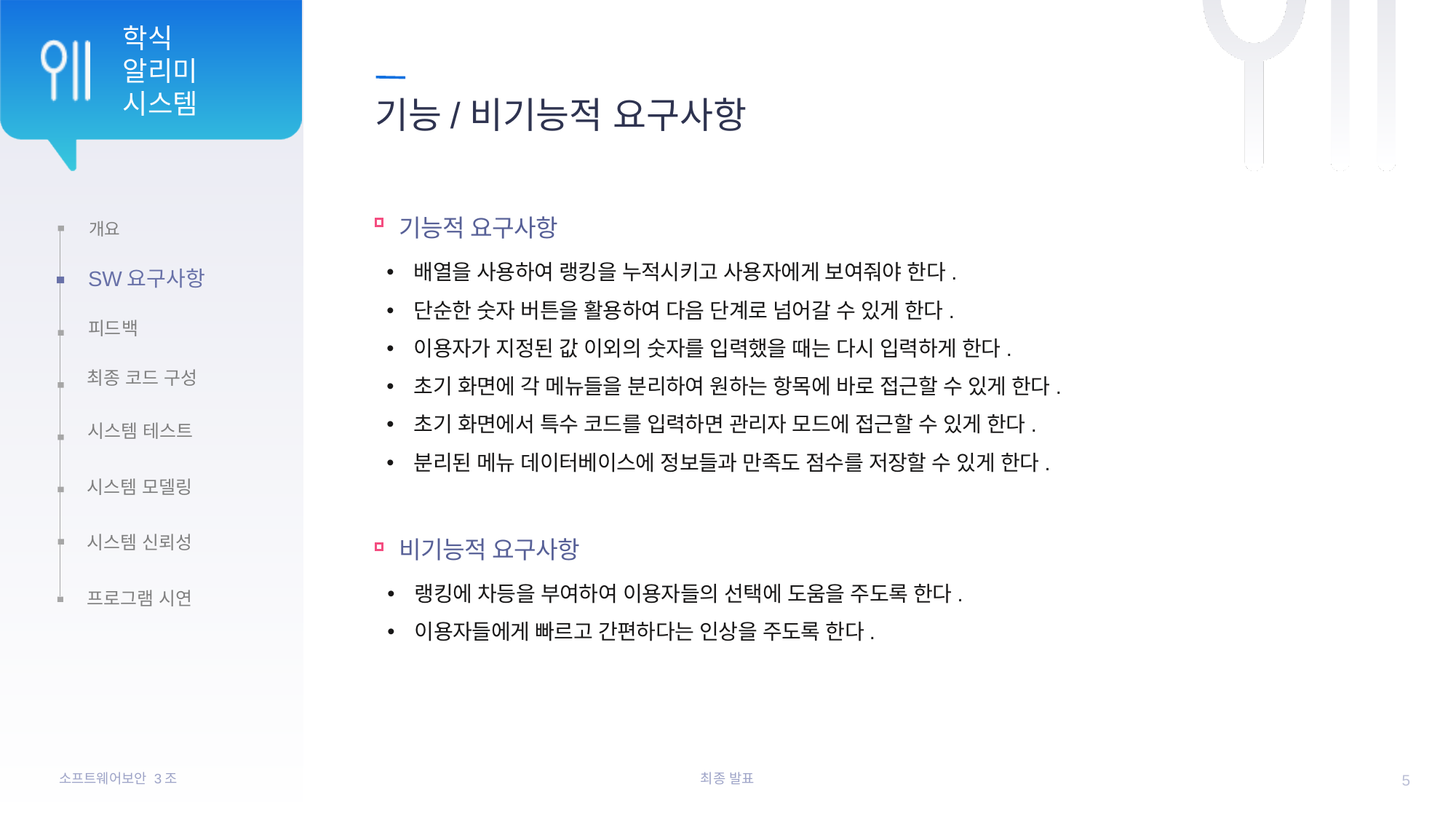

# 기능/비기능적 요구사항
기능적 요구사항

배열을 사용하여 랭킹을 누적시키고 사용자에게 보여줘야 한다.
단순한 숫자 버튼을 활용하여 다음 단계로 넘어갈 수 있게 한다.
이용자가 지정된 값 이외의 숫자를 입력했을 때는 다시 입력하게 한다.
초기 화면에 각 메뉴들을 분리하여 원하는 항목에 바로 접근할 수 있게 한다.
초기 화면에서 특수 코드를 입력하면 관리자 모드에 접근할 수 있게 한다.
분리된 메뉴 데이터베이스에 정보들과 만족도 점수를 저장할 수 있게 한다.
비기능적 요구사항

랭킹에 차등을 부여하여 이용자들의 선택에 도움을 주도록 한다.
이용자들에게 빠르고 간편하다는 인상을 주도록 한다.
5